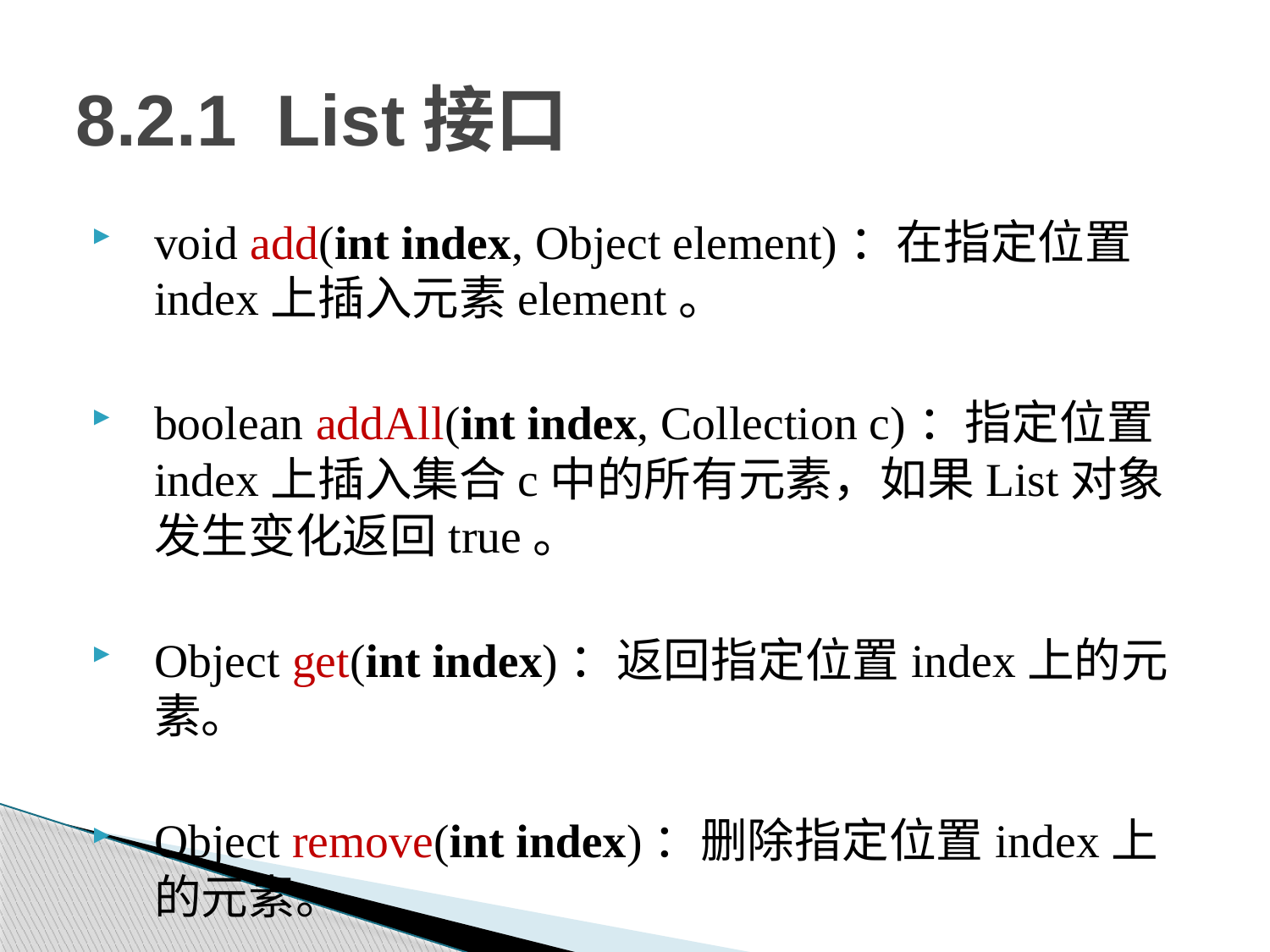

# 8.2.1  List接口
void add(int index, Object element)：在指定位置index上插入元素element。

boolean addAll(int index, Collection c)：指定位置index上插入集合c中的所有元素，如果List对象发生变化返回true。

Object get(int index)：返回指定位置index上的元素。

Object remove(int index)：删除指定位置index上的元素。